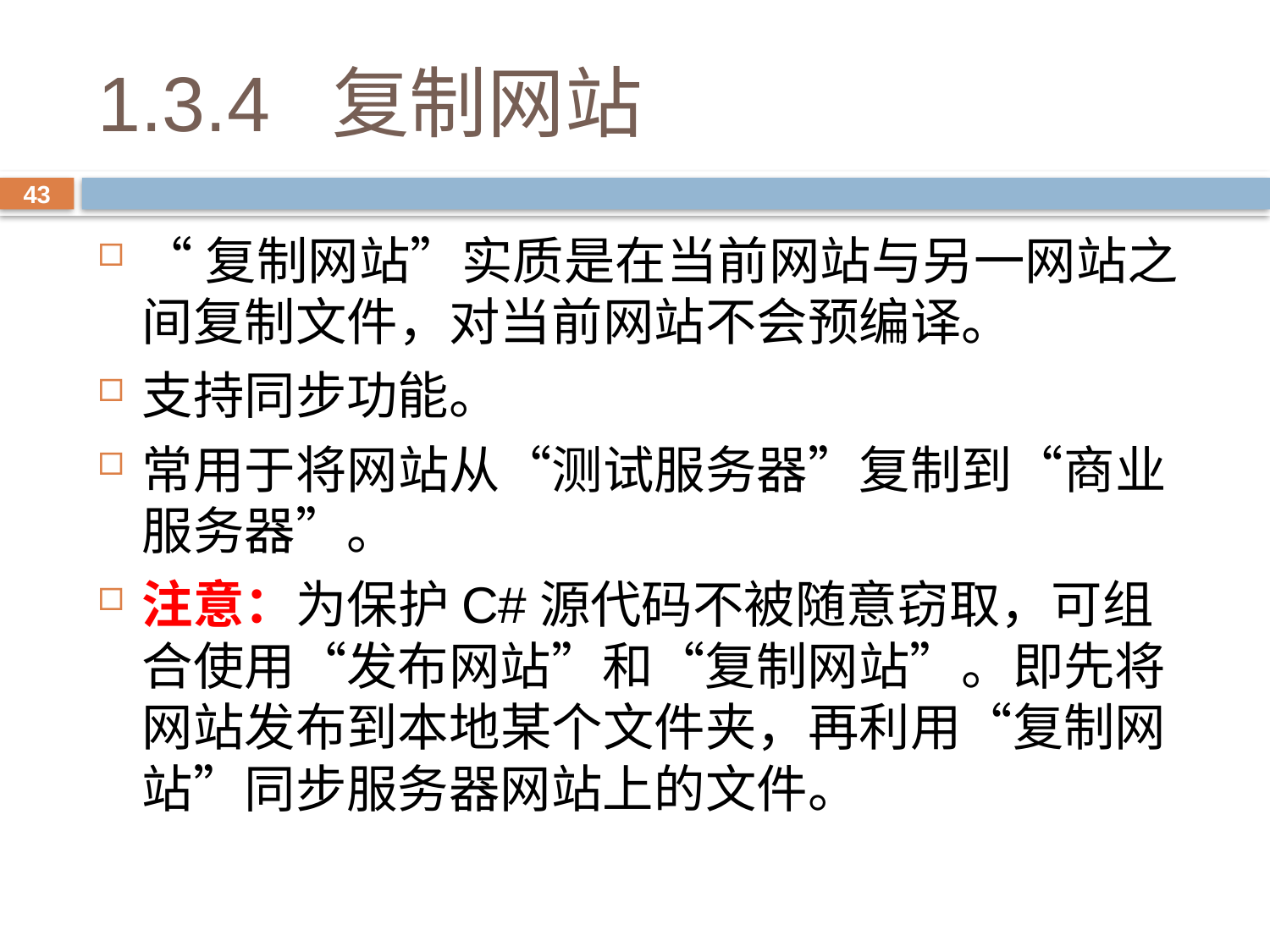

# 1.3.4  复制网站
43
“复制网站”实质是在当前网站与另一网站之间复制文件，对当前网站不会预编译。
支持同步功能。
常用于将网站从“测试服务器”复制到“商业服务器”。
注意：为保护C#源代码不被随意窃取，可组合使用“发布网站”和“复制网站”。即先将网站发布到本地某个文件夹，再利用“复制网站”同步服务器网站上的文件。